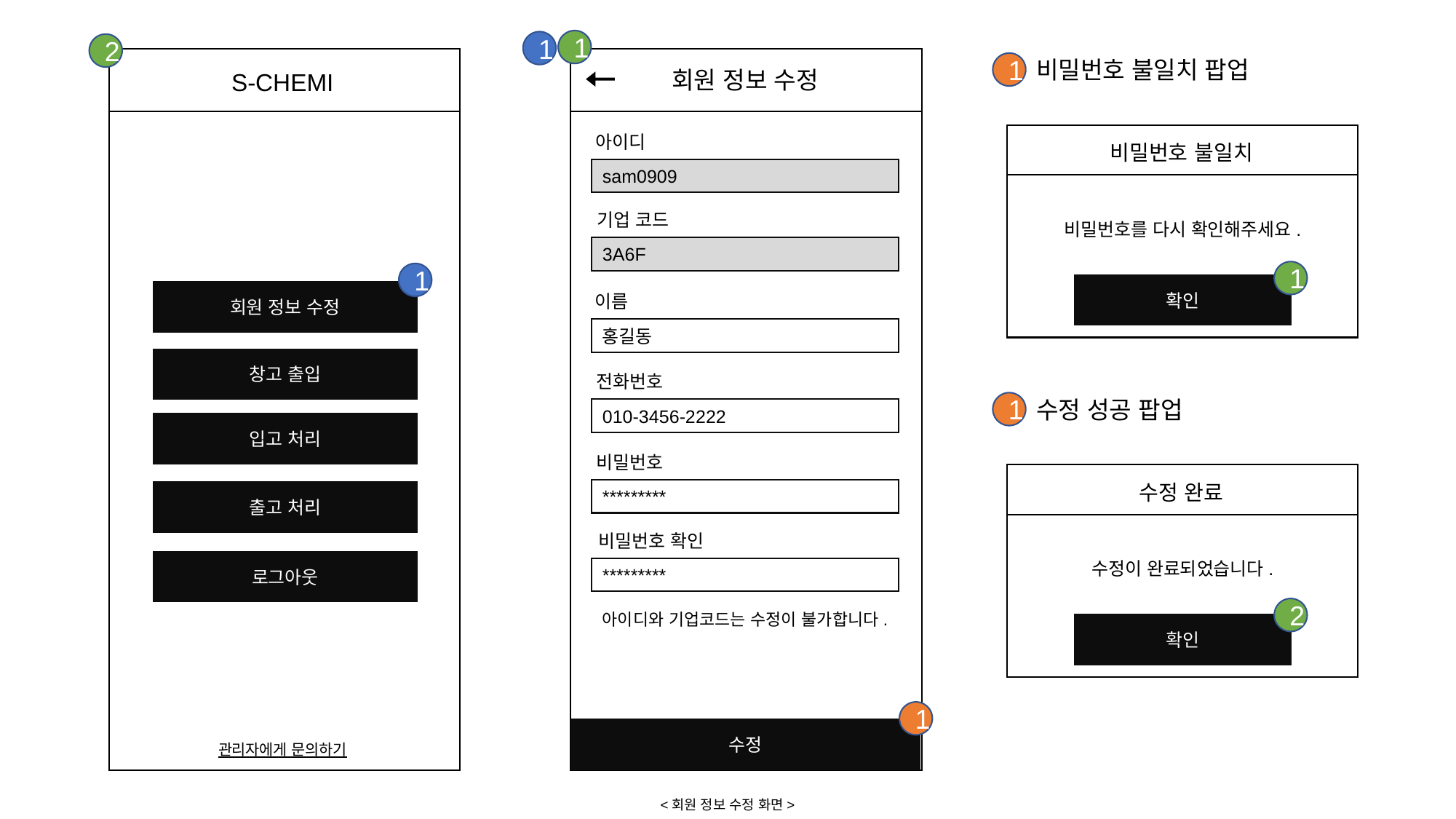

1
1
2

비밀번호 불일치 팝업
1
회원 정보 수정
S-CHEMI

아이디

비밀번호 불일치
sam0909
기업 코드
비밀번호를 다시 확인해주세요.
3A6F
1
1
확인
회원 정보 수정
이름
홍길동
창고 출입
전화번호
수정 성공 팝업
1
010-3456-2222
입고 처리
비밀번호

수정 완료
*********
출고 처리
비밀번호 확인
로그아웃
수정이 완료되었습니다.
*********
2
아이디와 기업코드는 수정이 불가합니다.
확인
1
수정
관리자에게 문의하기
<회원 정보 수정 화면>